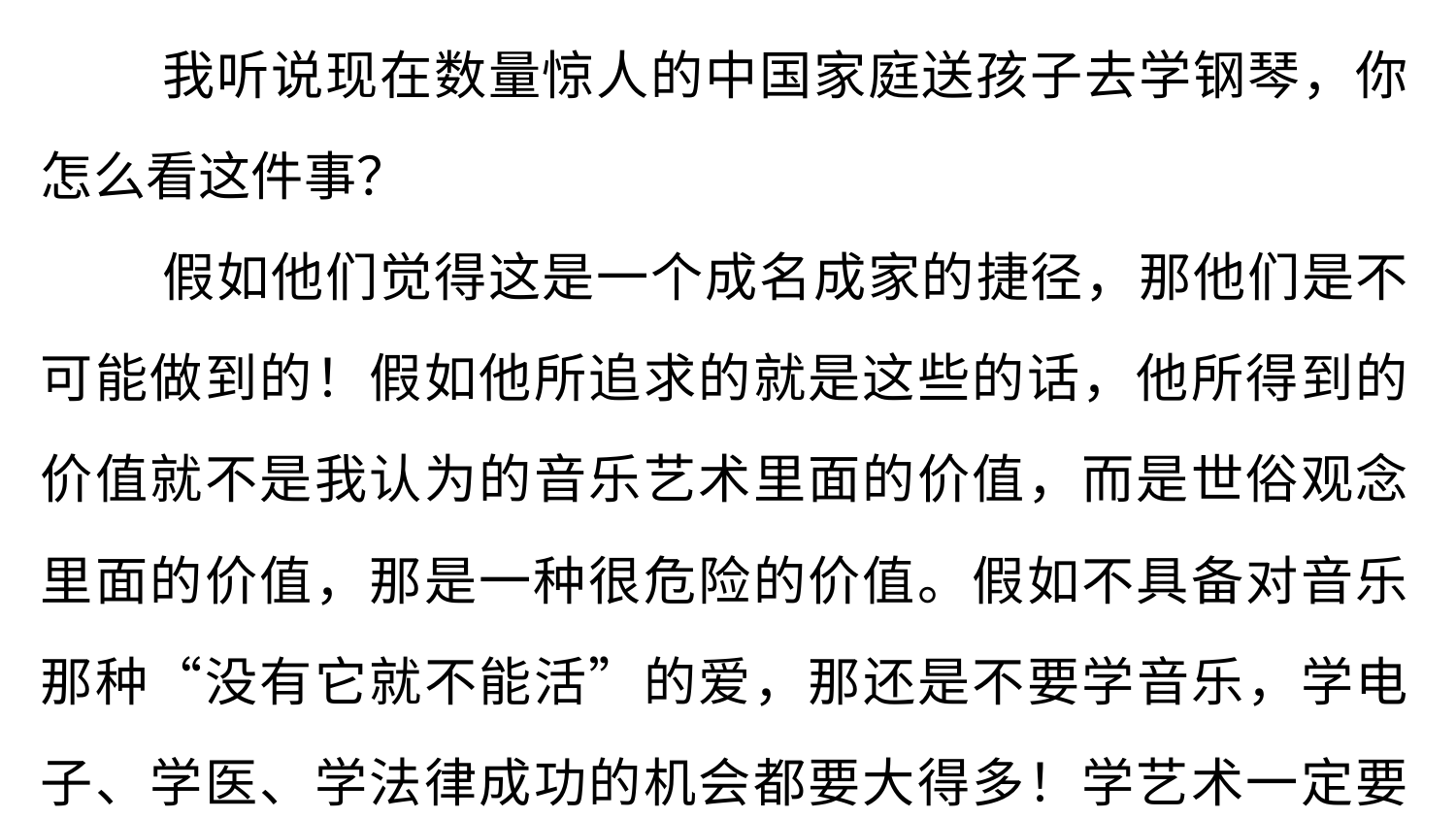

我听说现在数量惊人的中国家庭送孩子去学钢琴，你怎么看这件事？
        假如他们觉得这是一个成名成家的捷径，那他们是不可能做到的！假如他所追求的就是这些的话，他所得到的价值就不是我认为的音乐艺术里面的价值，而是世俗观念里面的价值，那是一种很危险的价值。假如不具备对音乐那种“没有它就不能活”的爱，那还是不要学音乐，学电子、学医、学法律成功的机会都要大得多！学艺术一定要出于对精神境